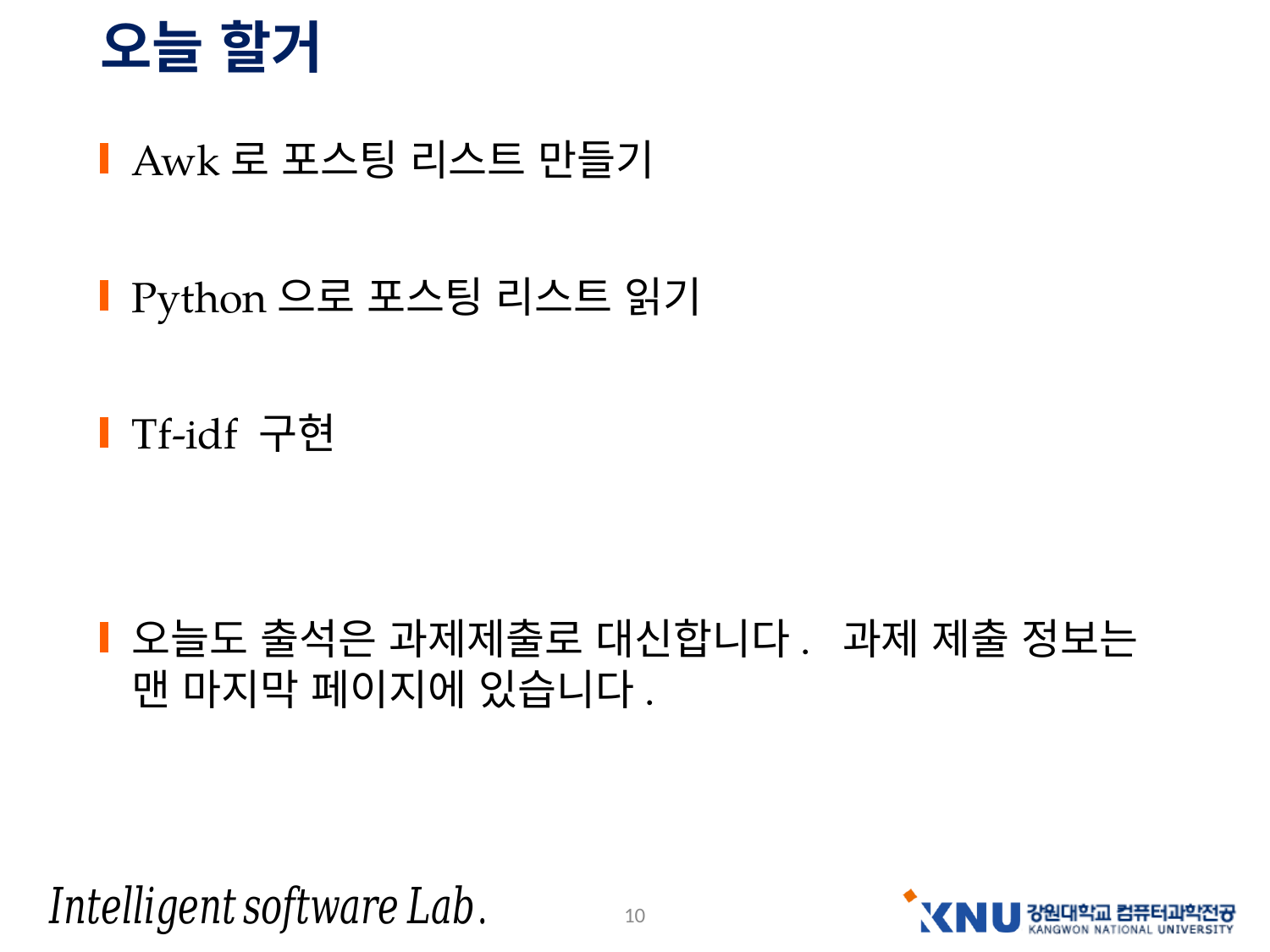

# 오늘 할거
Awk로 포스팅 리스트 만들기

Python으로 포스팅 리스트 읽기

Tf-idf 구현

오늘도 출석은 과제제출로 대신합니다.  과제 제출 정보는 맨 마지막 페이지에 있습니다.